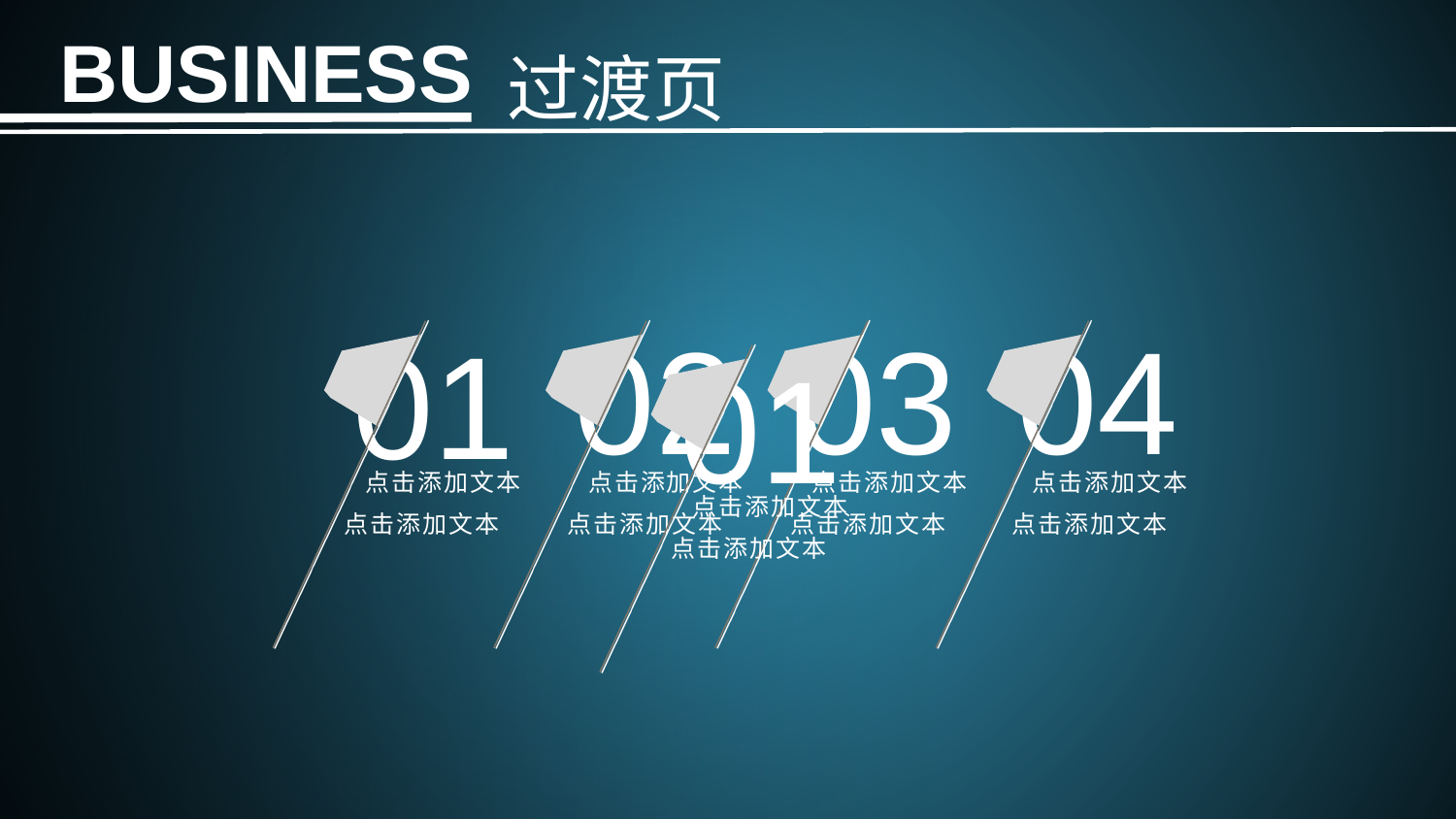

过渡页
02
点击添加文本
点击添加文本
03
点击添加文本
点击添加文本
04
点击添加文本
点击添加文本
01
点击添加文本
点击添加文本

01
点击添加文本
点击添加文本